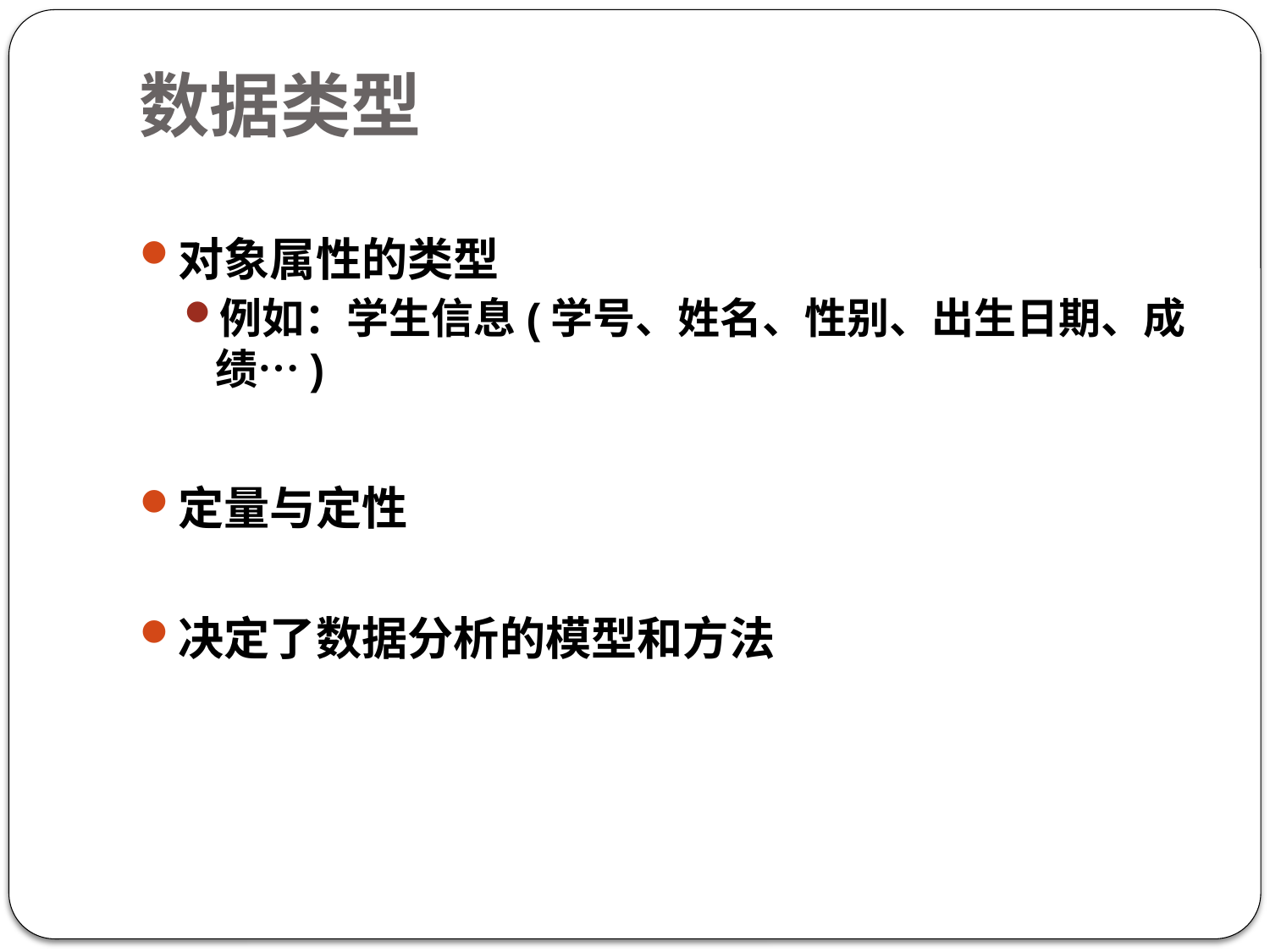

# 数据类型

对象属性的类型
例如：学生信息(学号、姓名、性别、出生日期、成绩…)

定量与定性

决定了数据分析的模型和方法